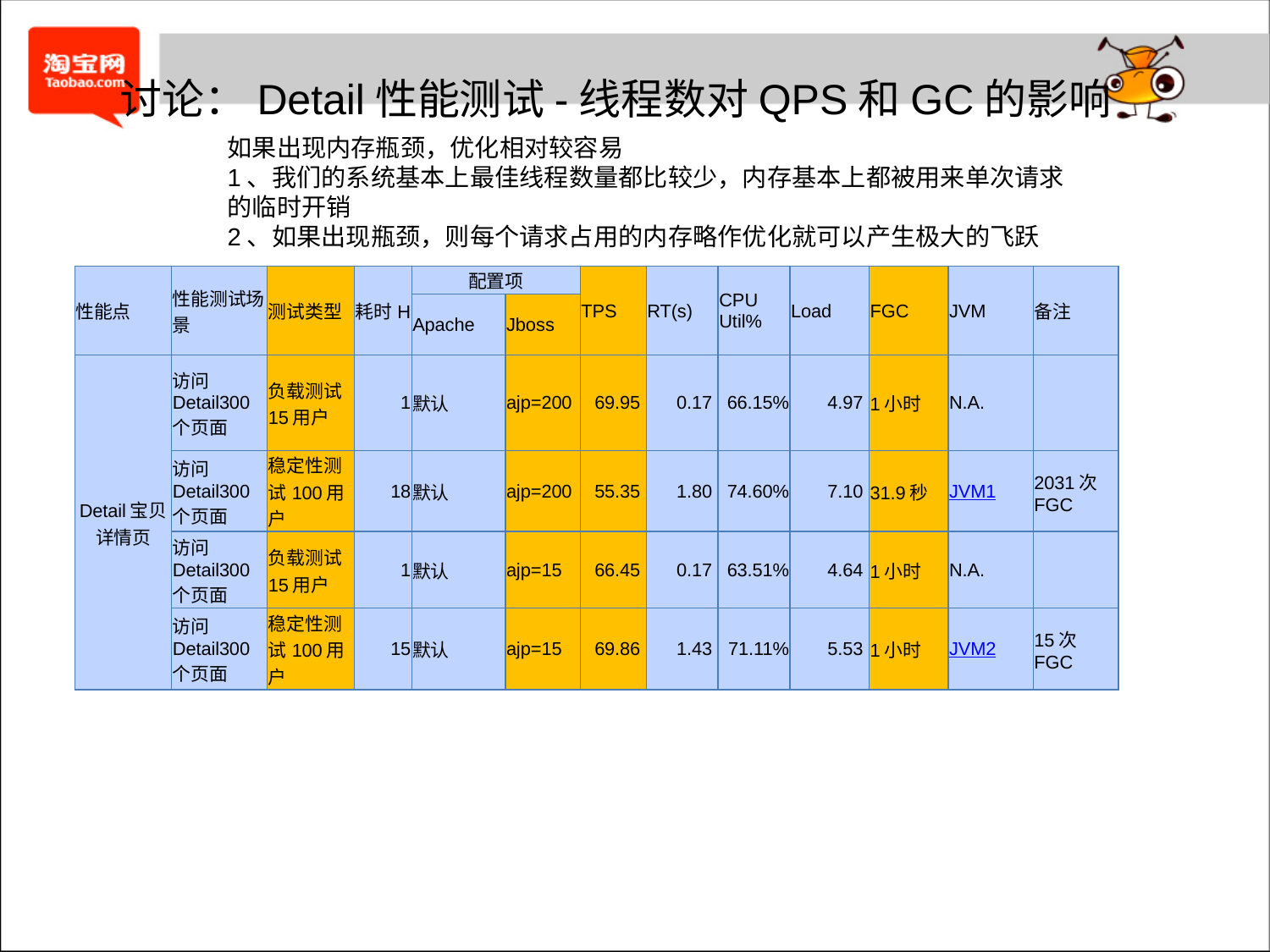

讨论：Detail性能测试-线程数对QPS和GC的影响
如果出现内存瓶颈，优化相对较容易
1、我们的系统基本上最佳线程数量都比较少，内存基本上都被用来单次请求的临时开销
2、如果出现瓶颈，则每个请求占用的内存略作优化就可以产生极大的飞跃
| 性能点 | 性能测试场景 | 测试类型 | 耗时H | 配置项 |  | TPS | RT(s) | CPU Util% | Load | FGC | JVM | 备注 |
| --- | --- | --- | --- | --- | --- | --- | --- | --- | --- | --- | --- | --- |
|  |  |  |  | Apache | Jboss |  |  |  |  |  |  |  |
| Detail宝贝详情页 | 访问Detail300个页面 | 负载测试 15用户 | 1 | 默认 | ajp=200 | 69.95 | 0.17 | 66.15% | 4.97 | 1小时 | N.A. |  |
|  | 访问Detail300个页面 | 稳定性测试100用户 | 18 | 默认 | ajp=200 | 55.35 | 1.80 | 74.60% | 7.10 | 31.9秒 | JVM1 | 2031次FGC |
|  | 访问Detail300个页面 | 负载测试15用户 | 1 | 默认 | ajp=15 | 66.45 | 0.17 | 63.51% | 4.64 | 1小时 | N.A. |  |
|  | 访问Detail300个页面 | 稳定性测试100用户 | 15 | 默认 | ajp=15 | 69.86 | 1.43 | 71.11% | 5.53 | 1小时 | JVM2 | 15次FGC |